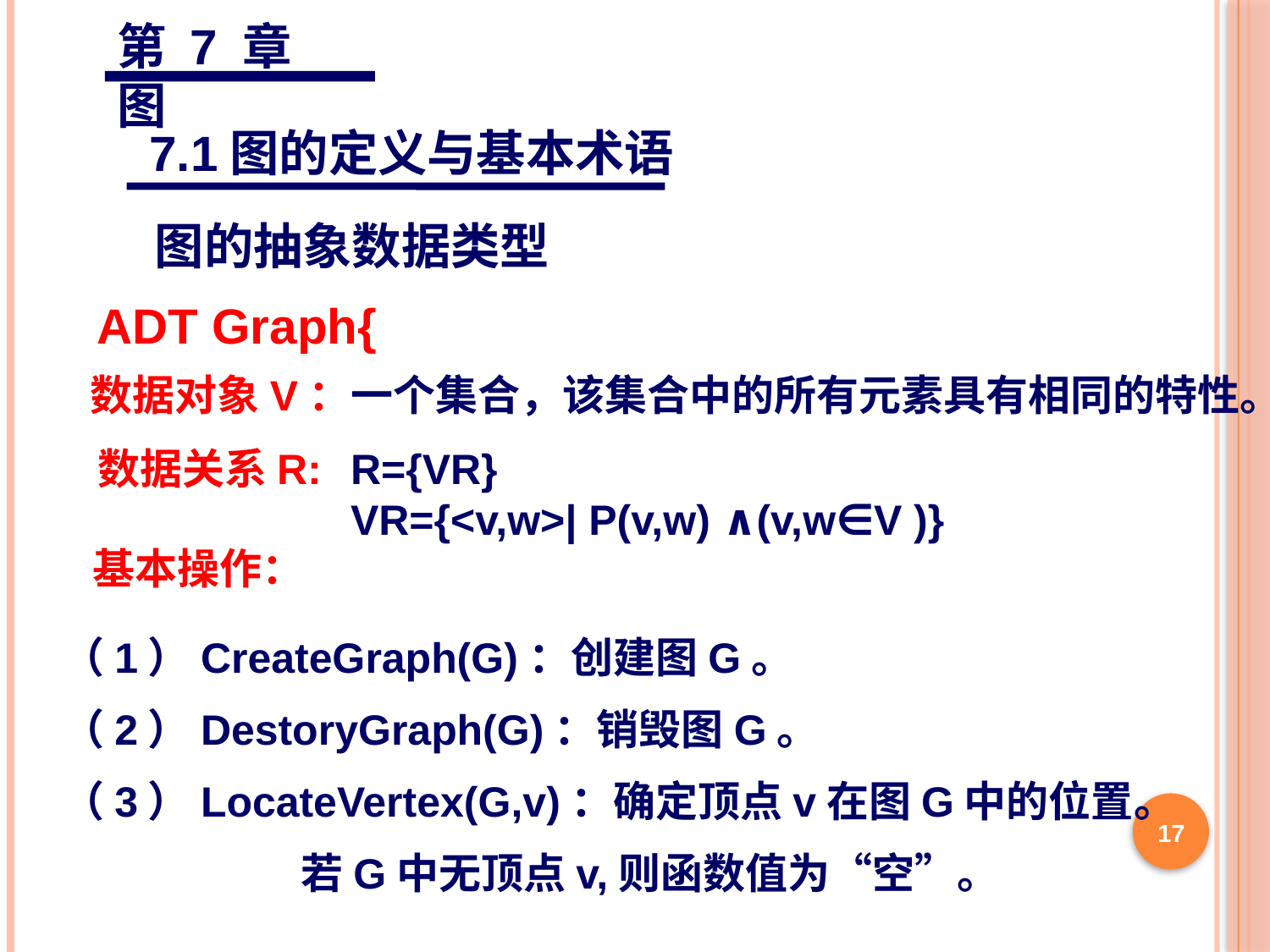

第 7 章  图

7.1图的定义与基本术语

图的抽象数据类型
ADT Graph{

数据对象V：一个集合，该集合中的所有元素具有相同的特性。
数据关系R:
R={VR}
VR={<v,w>| P(v,w) ∧(v,w∈V )}
基本操作：
（1）CreateGraph(G)：创建图G。
（2）DestoryGraph(G)：销毁图G。
（3）LocateVertex(G,v)：确定顶点v在图G中的位置。
                        若G中无顶点v,则函数值为“空”。

17